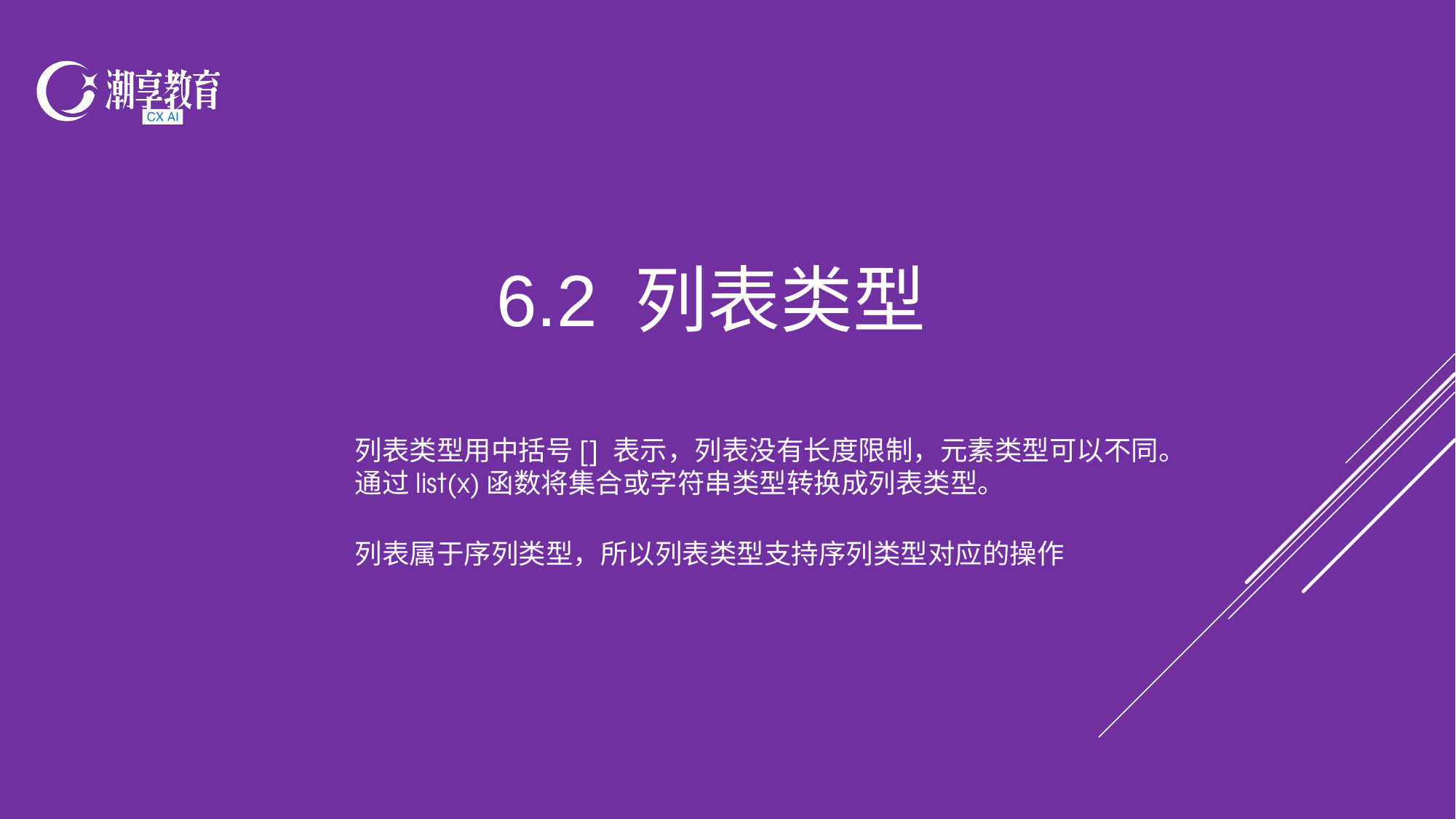

6.2 列表类型
列表类型用中括号[] 表示，列表没有长度限制，元素类型可以不同。
通过list(x)函数将集合或字符串类型转换成列表类型。
列表属于序列类型，所以列表类型支持序列类型对应的操作